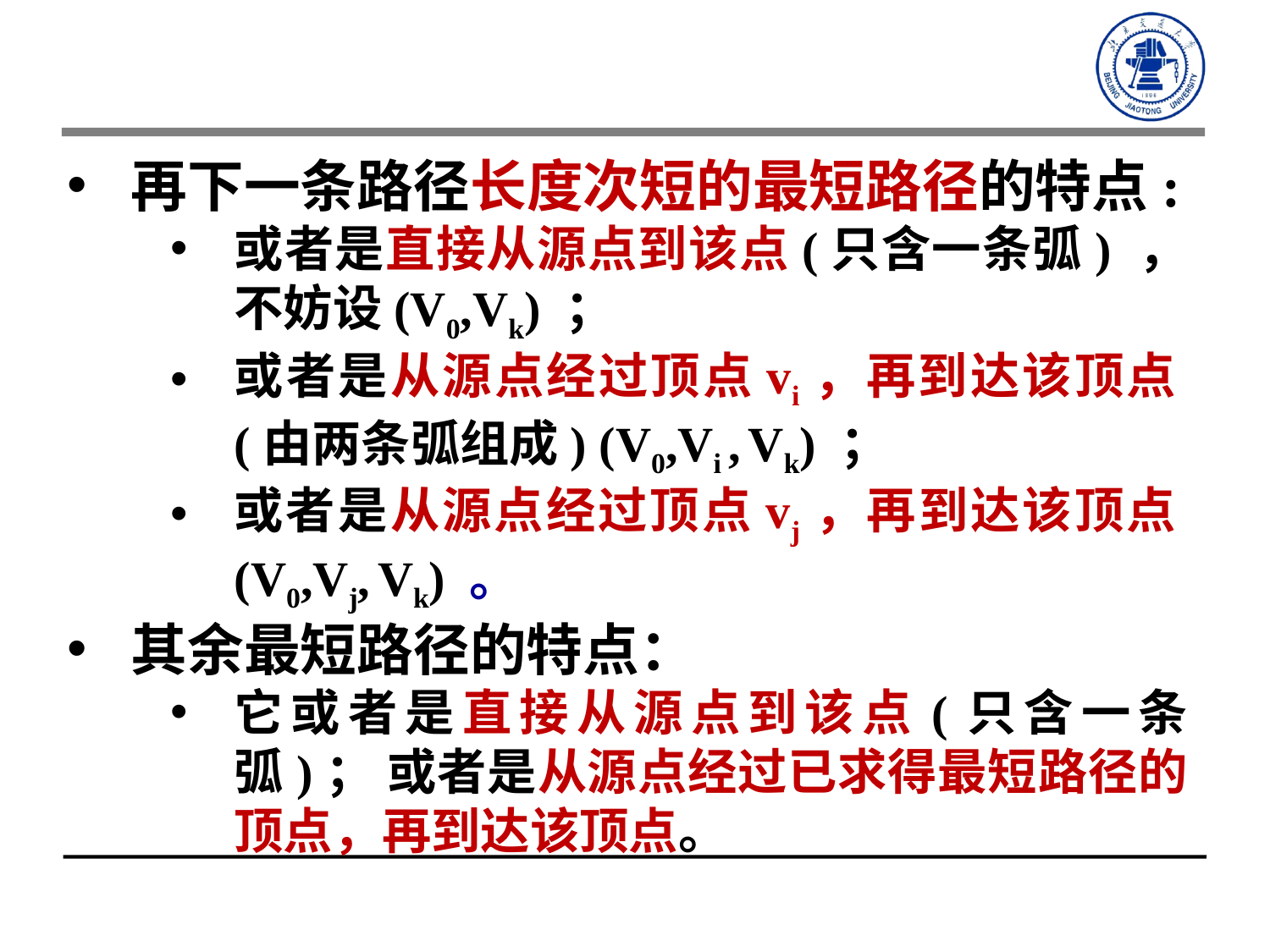

再下一条路径长度次短的最短路径的特点:
或者是直接从源点到该点(只含一条弧) ，不妨设(V0,Vk) ；
或者是从源点经过顶点vi，再到达该顶点(由两条弧组成) (V0,Vi , Vk) ；
或者是从源点经过顶点vj，再到达该顶点(V0,Vj, Vk) 。
其余最短路径的特点：
它或者是直接从源点到该点(只含一条弧)； 或者是从源点经过已求得最短路径的顶点，再到达该顶点。